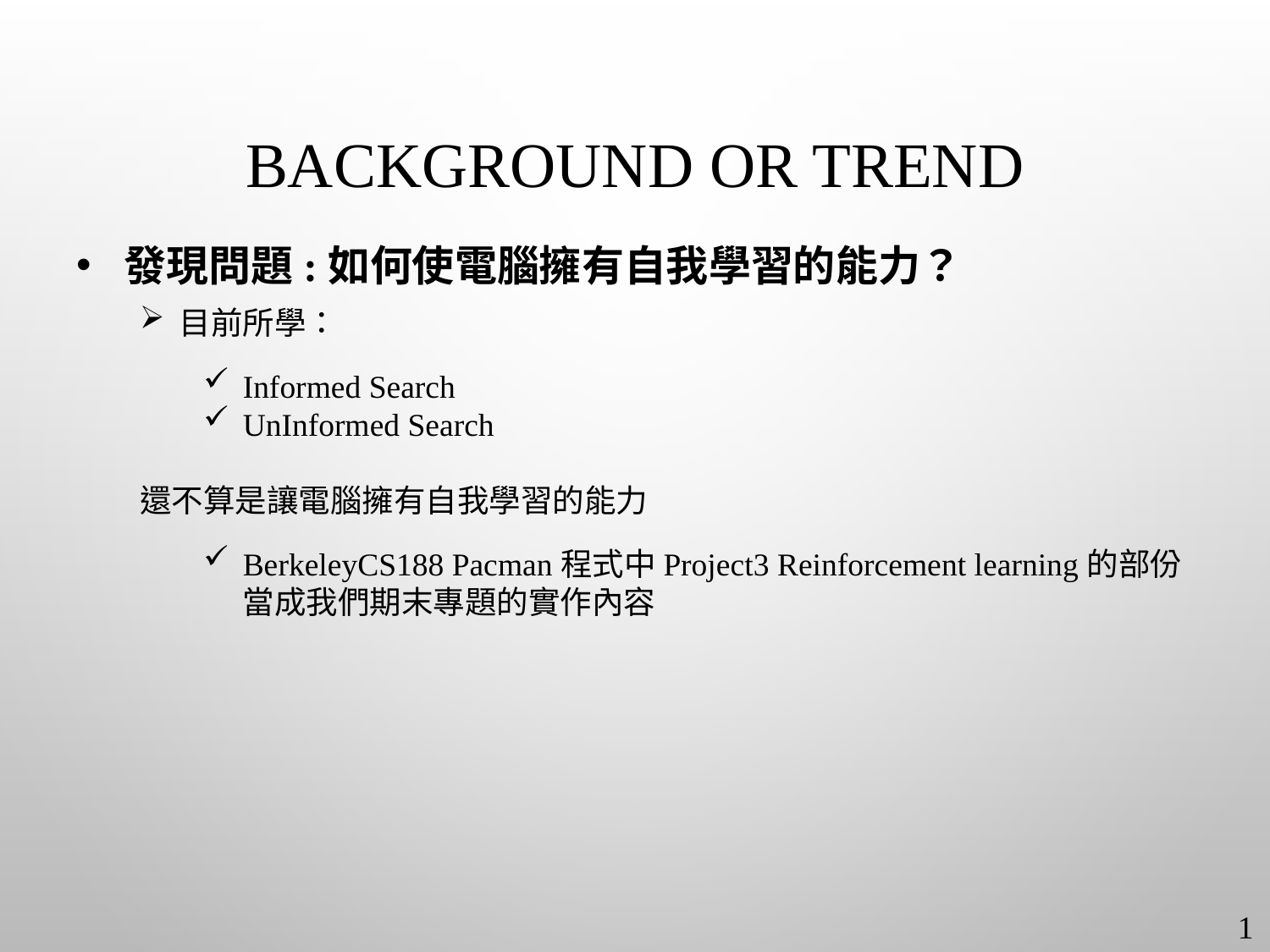

# Background or Trend
發現問題:如何使電腦擁有自我學習的能力？

目前所學：

Informed Search
UnInformed Search

還不算是讓電腦擁有自我學習的能力

BerkeleyCS188 Pacman程式中Project3 Reinforcement learning的部份當成我們期末專題的實作內容

1